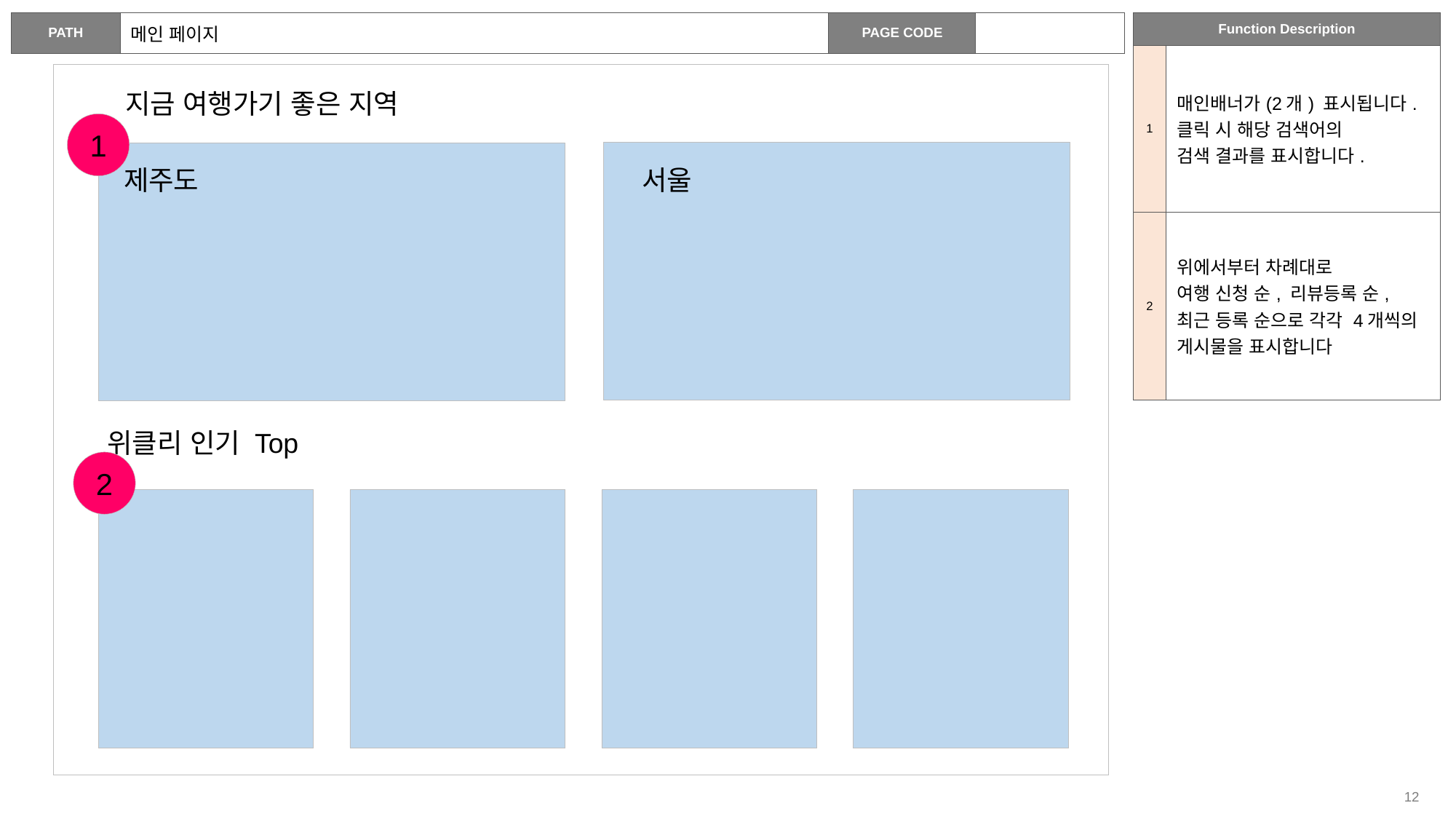

| Function Description |  |
| --- | --- |
| 1 | 매인배너가(2개) 표시됩니다. 클릭 시 해당 검색어의 검색 결과를 표시합니다. |
| 2 | 위에서부터 차례대로 여행 신청 순, 리뷰등록 순, 최근 등록 순으로 각각 4개씩의 게시물을 표시합니다 |
| PATH | 메인 페이지 | PAGE CODE |  |
| --- | --- | --- | --- |

지금 여행가기 좋은 지역
1

제주도
서울
위클리 인기 Top
2

12